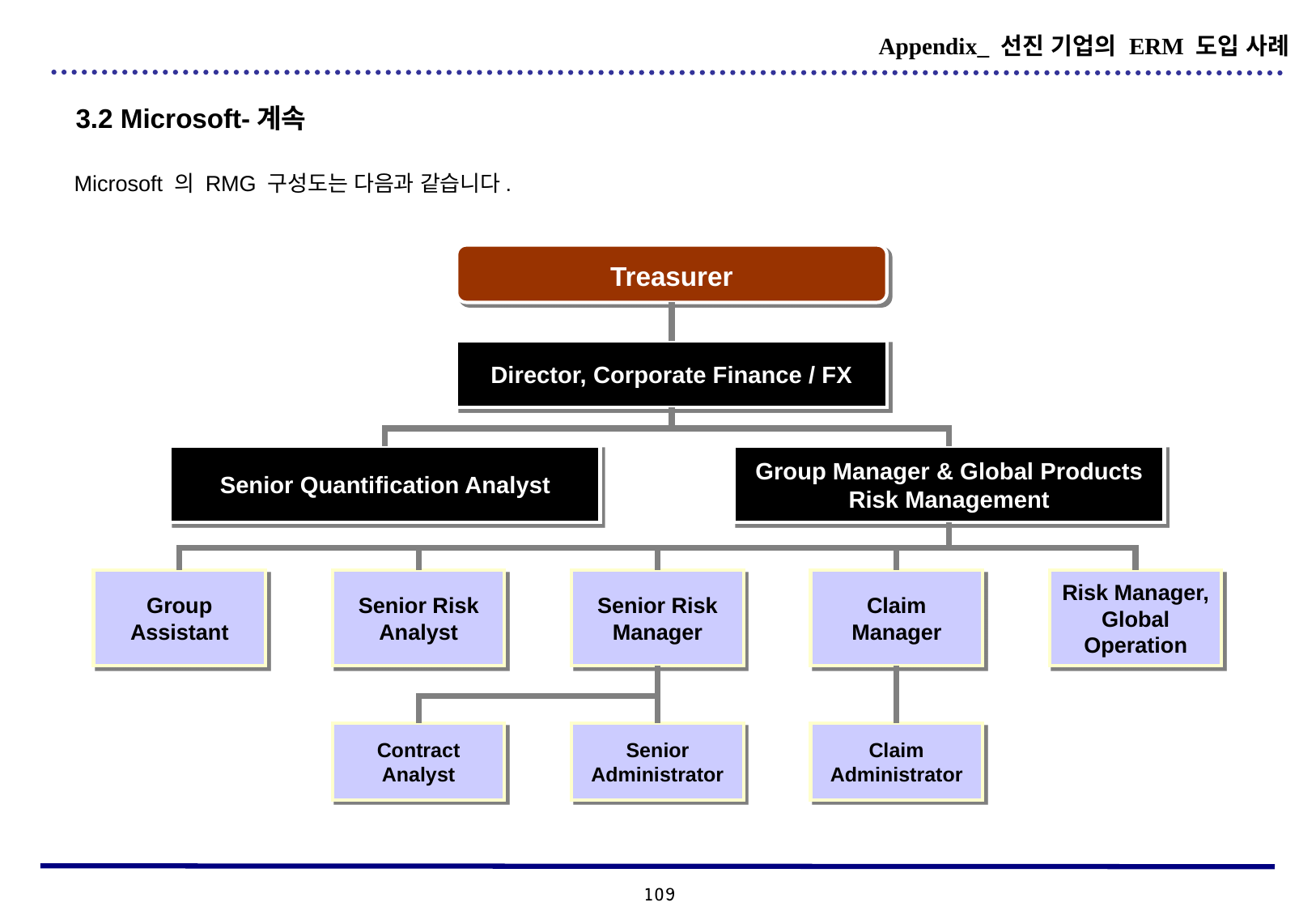

Appendix_ 선진 기업의 ERM 도입 사례
3.2 Microsoft-계속
Microsoft 의 RMG 구성도는 다음과 같습니다.
Treasurer
Director, Corporate Finance / FX
Senior Quantification Analyst
Group Manager & Global Products Risk Management
Group Assistant
Senior Risk Analyst
Senior Risk Manager
Claim Manager
Risk Manager, Global Operation
Contract Analyst
Senior Administrator
Claim Administrator